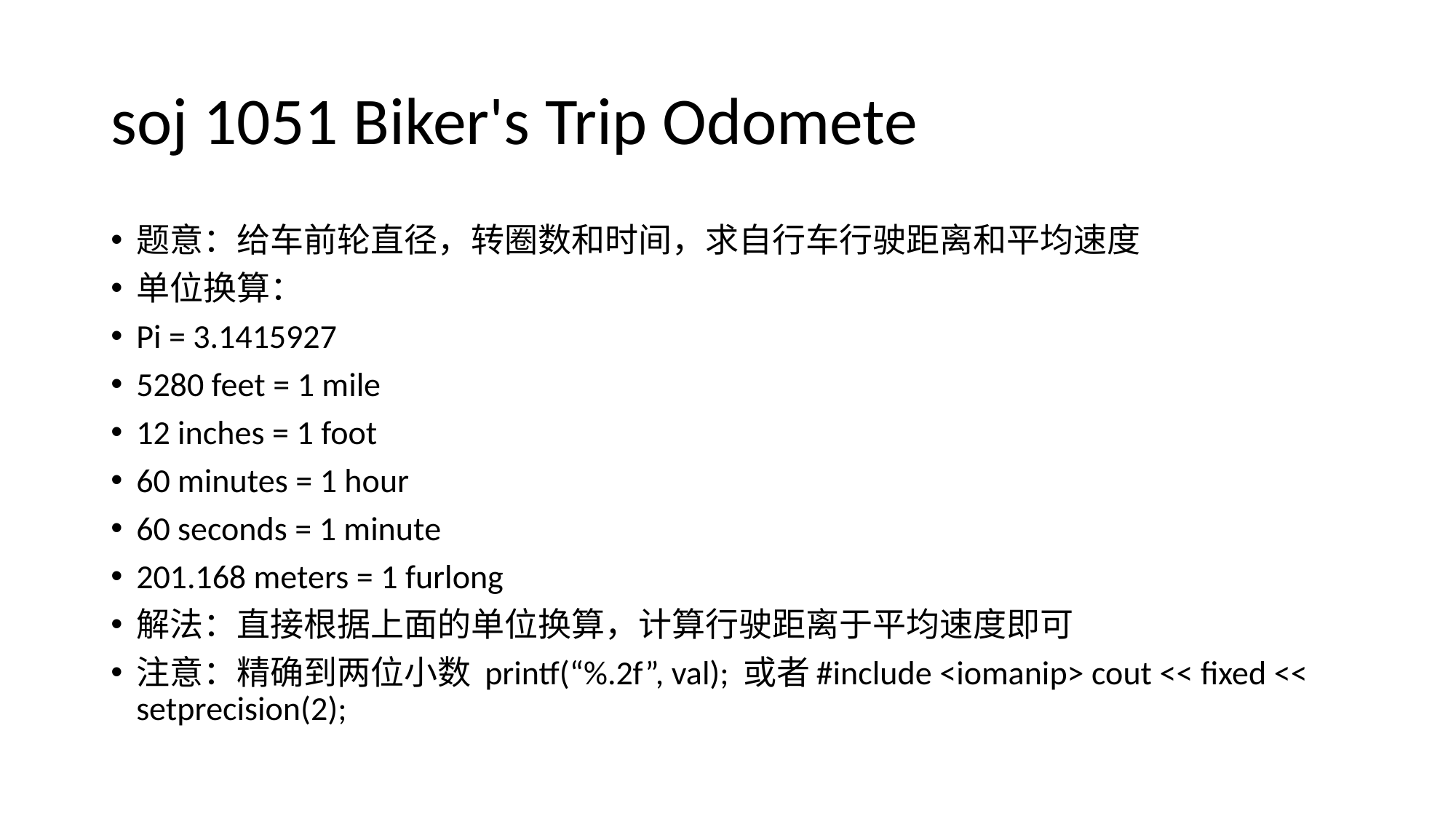

# soj 1051 Biker's Trip Odomete
题意：给车前轮直径，转圈数和时间，求自行车行驶距离和平均速度
单位换算：
Pi = 3.1415927
5280 feet = 1 mile
12 inches = 1 foot
60 minutes = 1 hour
60 seconds = 1 minute
201.168 meters = 1 furlong
解法：直接根据上面的单位换算，计算行驶距离于平均速度即可
注意：精确到两位小数 printf(“%.2f”, val); 或者#include <iomanip> cout << fixed << setprecision(2);